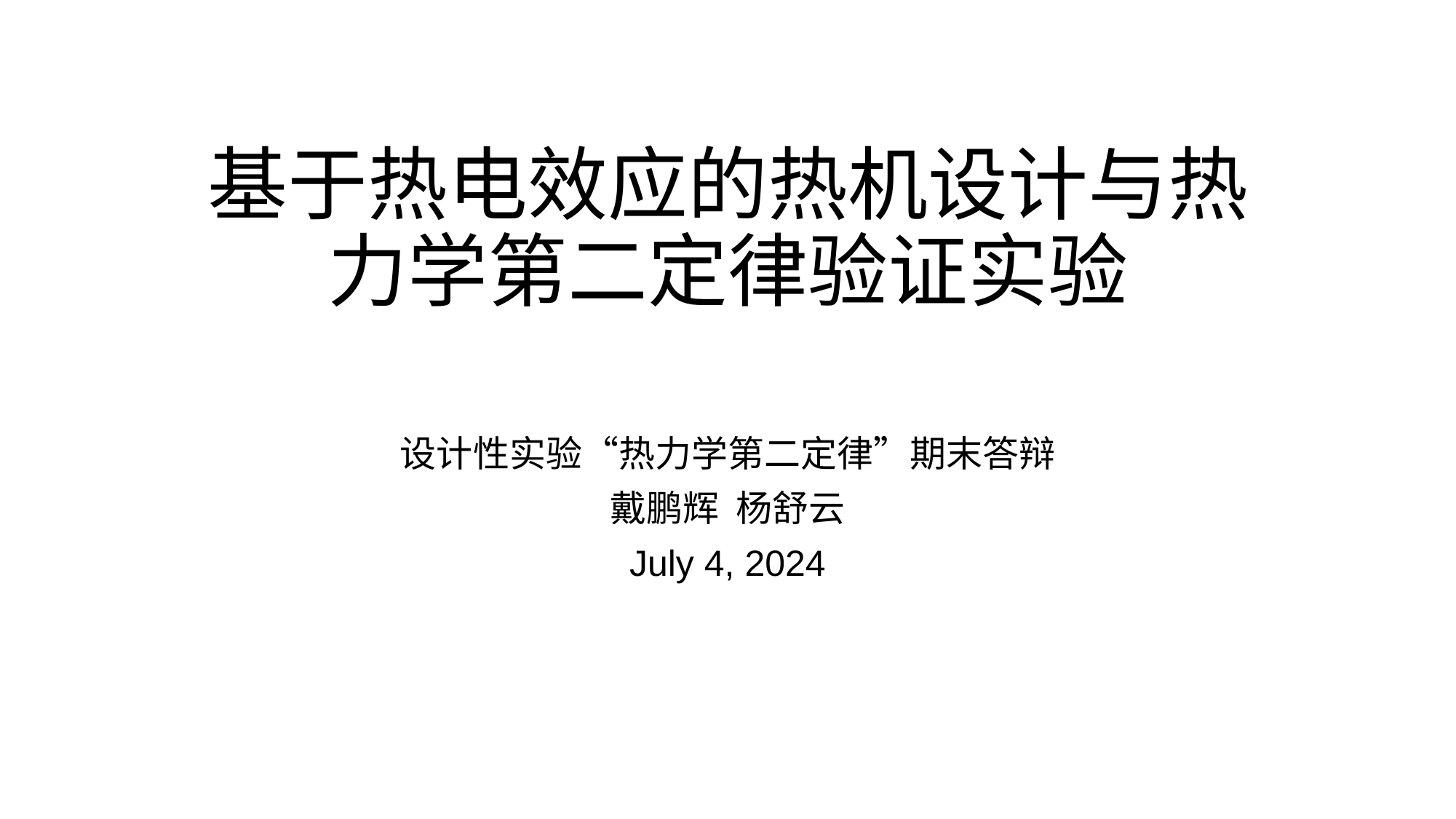

# 基于热电效应的热机设计与热力学第二定律验证实验
设计性实验“热力学第二定律”期末答辩
戴鹏辉  杨舒云
July 4, 2024